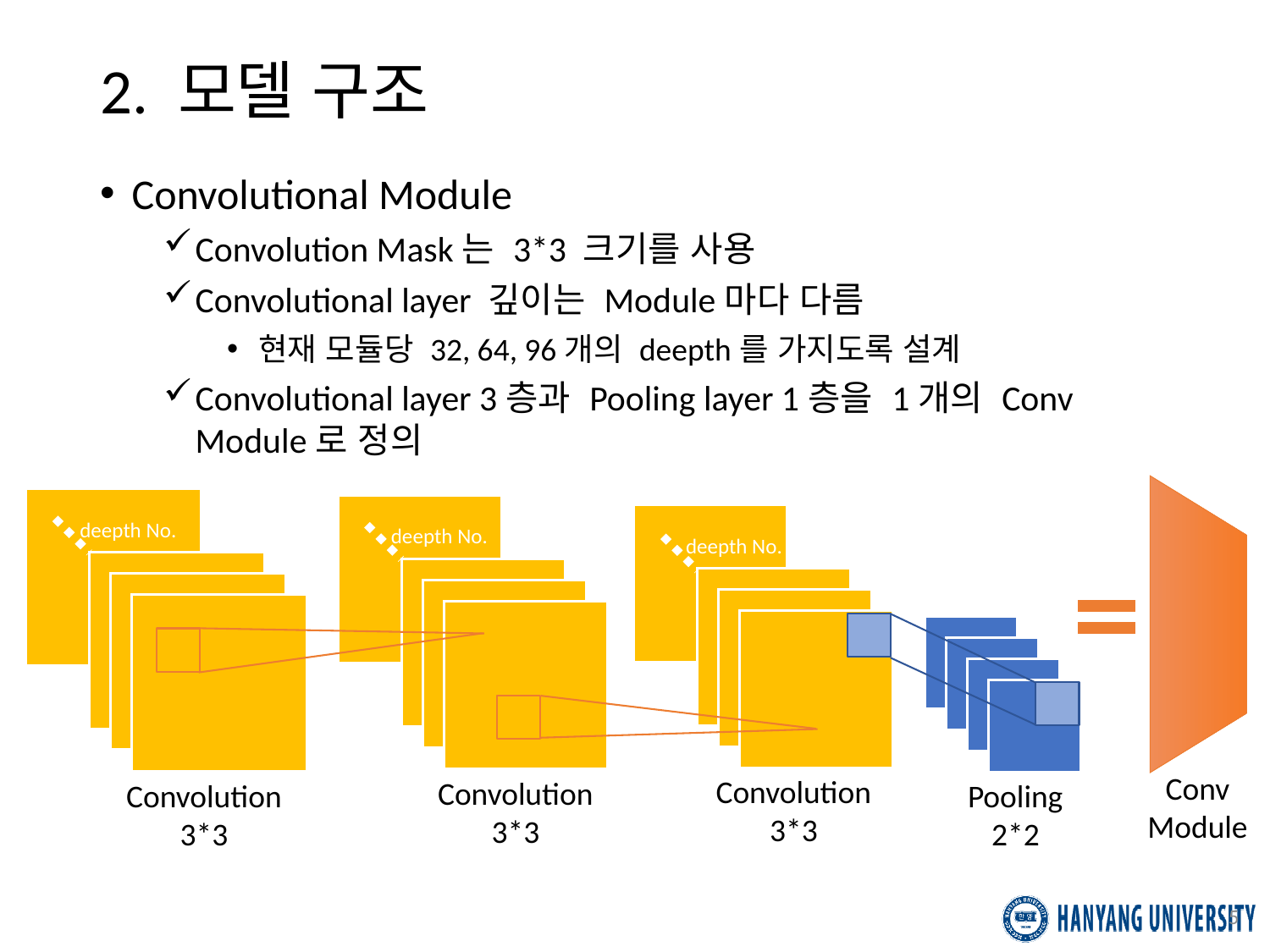

# 2. 모델 구조
Convolutional Module
Convolution Mask는 3*3 크기를 사용
Convolutional layer 깊이는 Module마다 다름
현재 모듈당 32, 64, 96개의 deepth를 가지도록 설계
Convolutional layer 3층과 Pooling layer 1층을 1개의 Conv Module로 정의

deepth No.
deepth No.
deepth No.

Conv Module
Convolution
3*3
Convolution
3*3
Convolution
3*3
Pooling
2*2
5